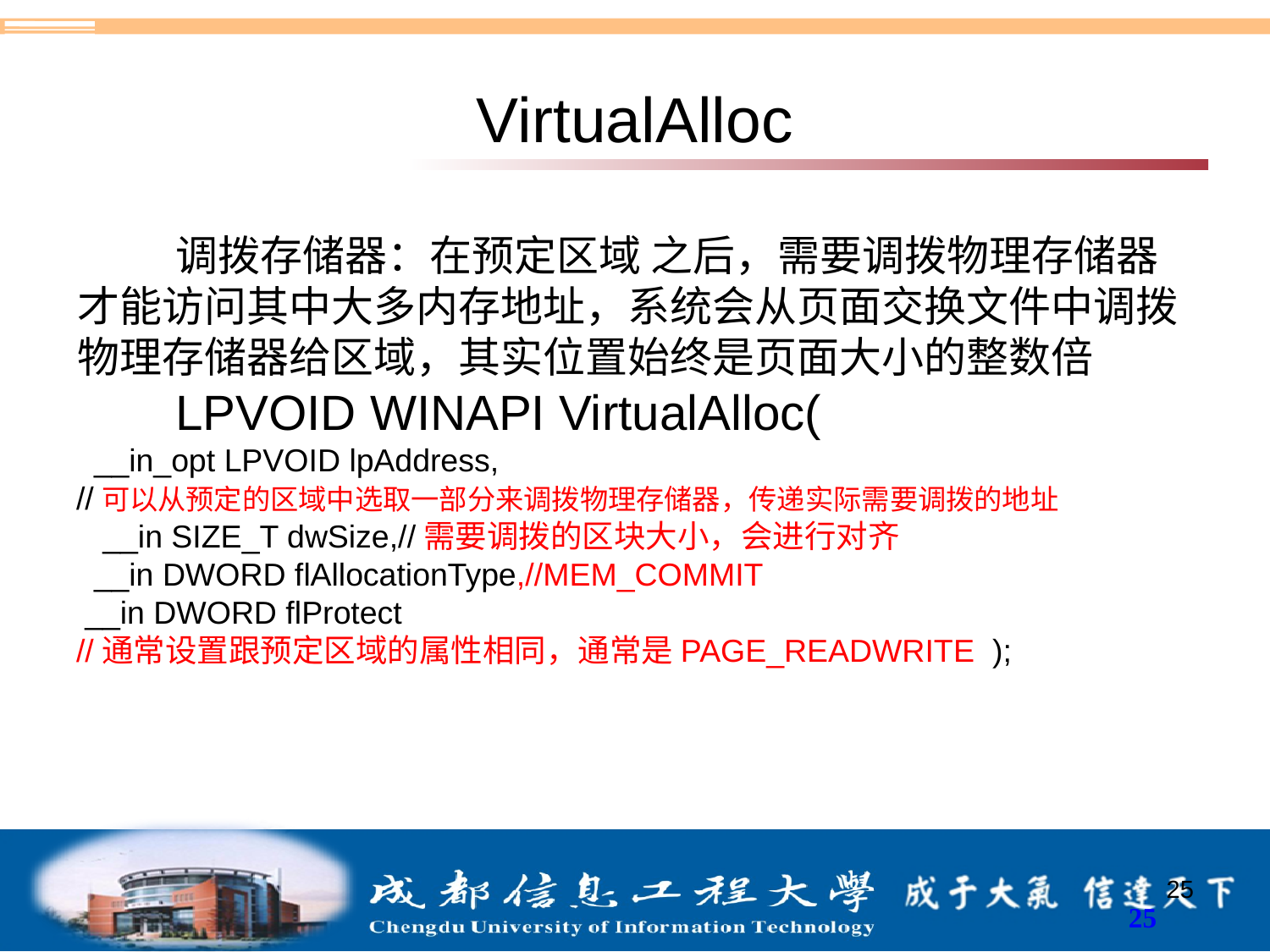

# VirtualAlloc
调拨存储器：在预定区域 之后，需要调拨物理存储器才能访问其中大多内存地址，系统会从页面交换文件中调拨物理存储器给区域，其实位置始终是页面大小的整数倍
LPVOID WINAPI VirtualAlloc(
  __in_opt LPVOID lpAddress,
//可以从预定的区域中选取一部分来调拨物理存储器，传递实际需要调拨的地址
   __in SIZE_T dwSize,//需要调拨的区块大小，会进行对齐
  __in DWORD flAllocationType,//MEM_COMMIT
 __in DWORD flProtect
//通常设置跟预定区域的属性相同，通常是PAGE_READWRITE  );